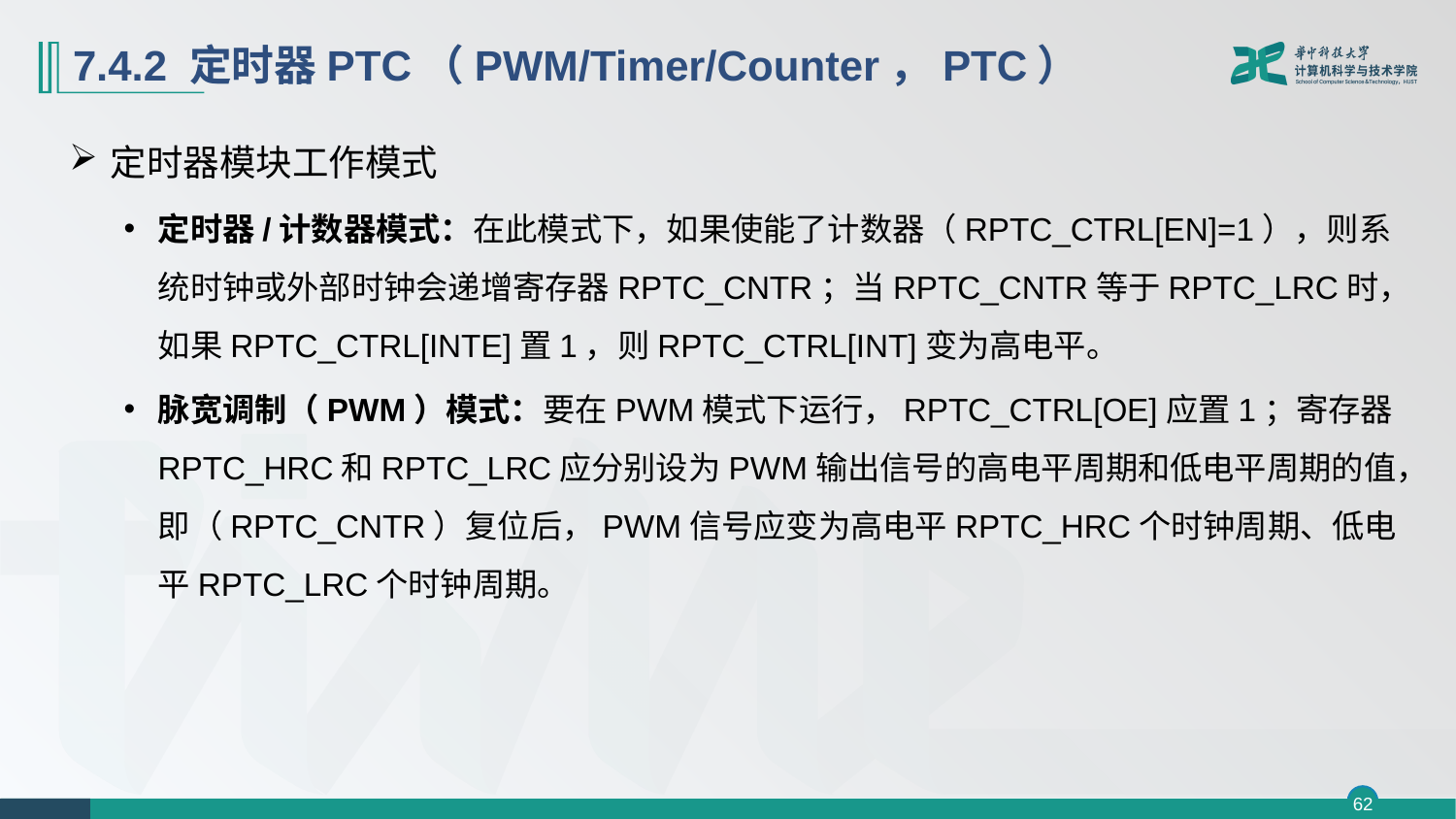

# 7.4.2 定时器PTC（PWM/Timer/Counter，PTC）
定时器模块工作模式
定时器/计数器模式：在此模式下，如果使能了计数器（RPTC_CTRL[EN]=1），则系统时钟或外部时钟会递增寄存器RPTC_CNTR；当RPTC_CNTR等于RPTC_LRC时，如果RPTC_CTRL[INTE]置1，则RPTC_CTRL[INT]变为高电平。
脉宽调制（PWM）模式：要在PWM模式下运行，RPTC_CTRL[OE]应置1；寄存器RPTC_HRC和RPTC_LRC应分别设为PWM输出信号的高电平周期和低电平周期的值，即（RPTC_CNTR）复位后，PWM信号应变为高电平RPTC_HRC个时钟周期、低电平RPTC_LRC个时钟周期。